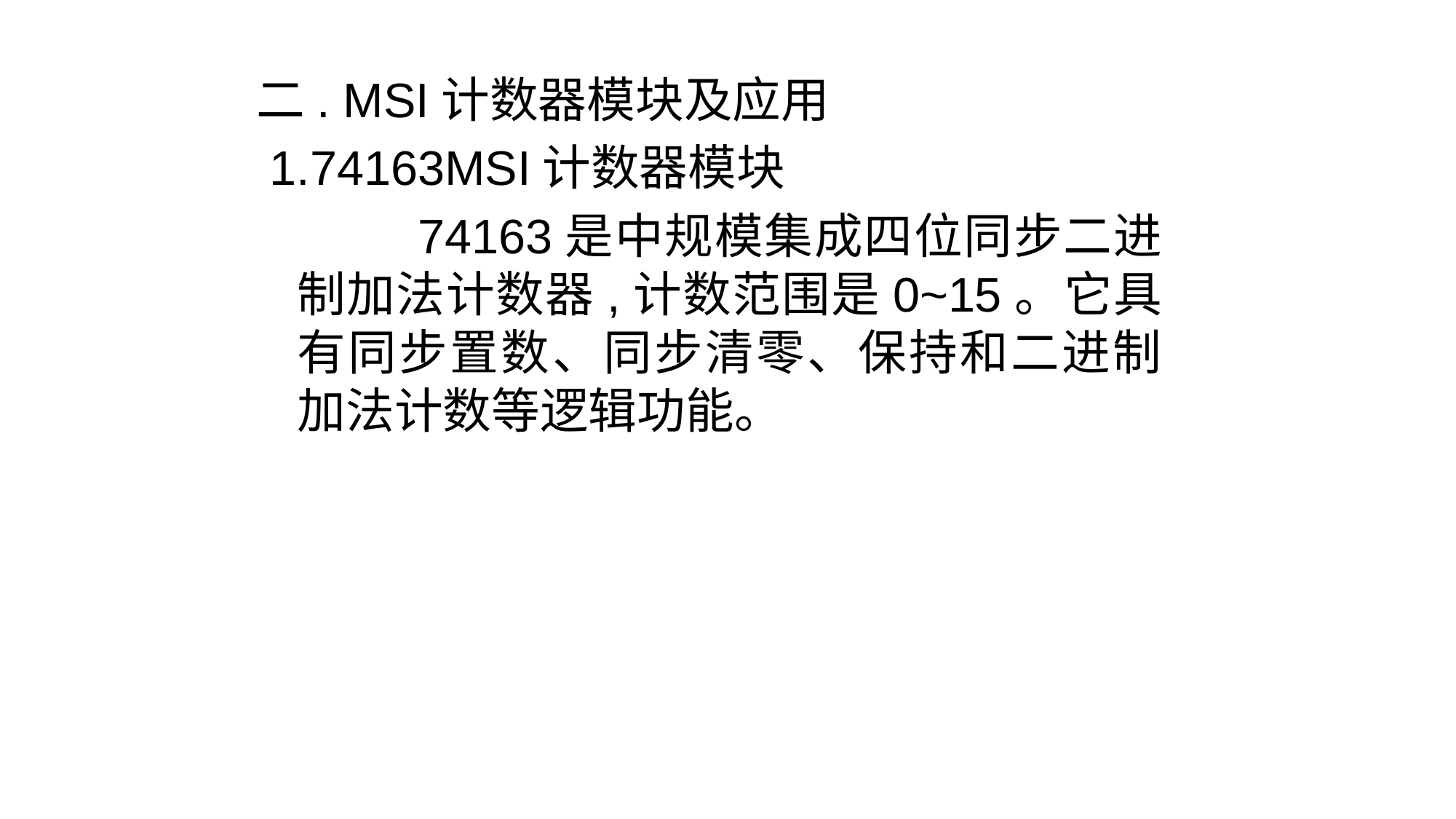

二. MSI计数器模块及应用
 1.74163MSI计数器模块
           74163是中规模集成四位同步二进制加法计数器,计数范围是0~15。它具有同步置数、同步清零、保持和二进制加法计数等逻辑功能。